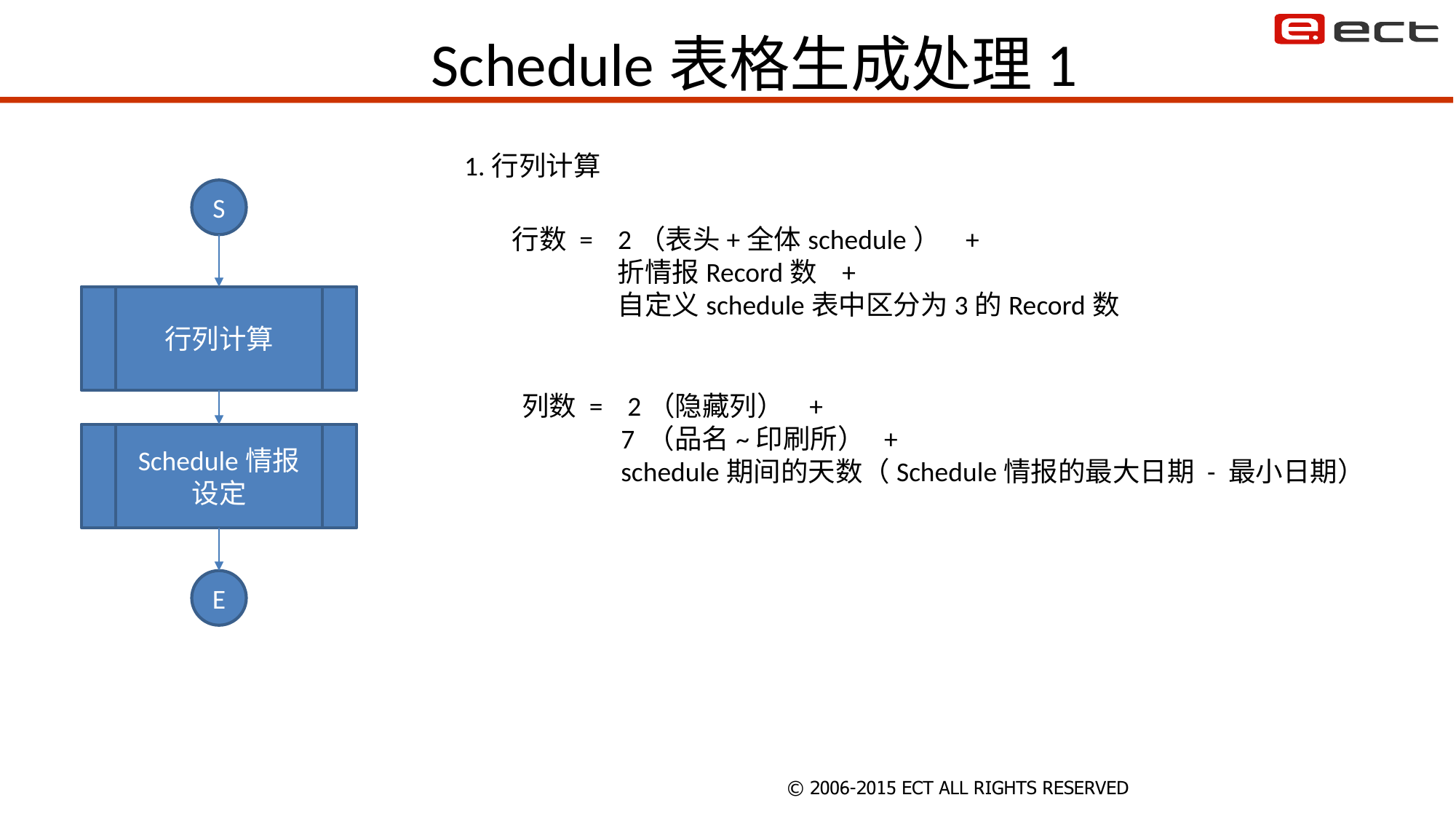

# Schedule表格生成处理1
1.行列计算
S
行列计算
Schedule情报
设定
E
行数 =    2（表头+全体schedule）   +
                折情报Record数   +
                自定义schedule表中区分为3的Record数

列数 =    2（隐藏列）   +
                7 （品名~印刷所）  +
                schedule期间的天数（Schedule情报的最大日期 - 最小日期）